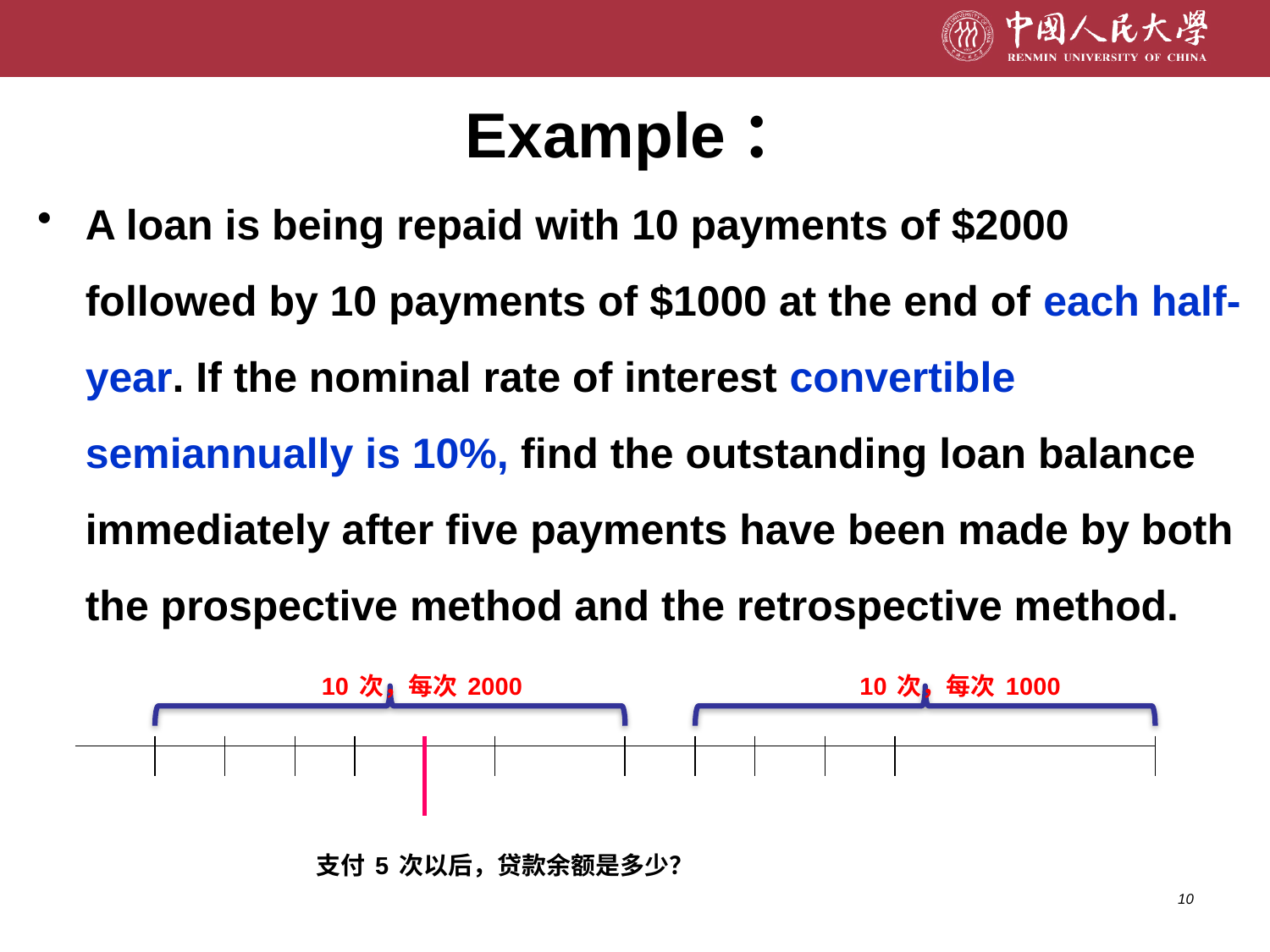

# Example：
A loan is being repaid with 10 payments of $2000 followed by 10 payments of $1000 at the end of each half-year. If the nominal rate of interest convertible semiannually is 10%, find the outstanding loan balance immediately after five payments have been made by both the prospective method and the retrospective method.

10次，每次2000
10次，每次1000
支付5次以后，贷款余额是多少？
10